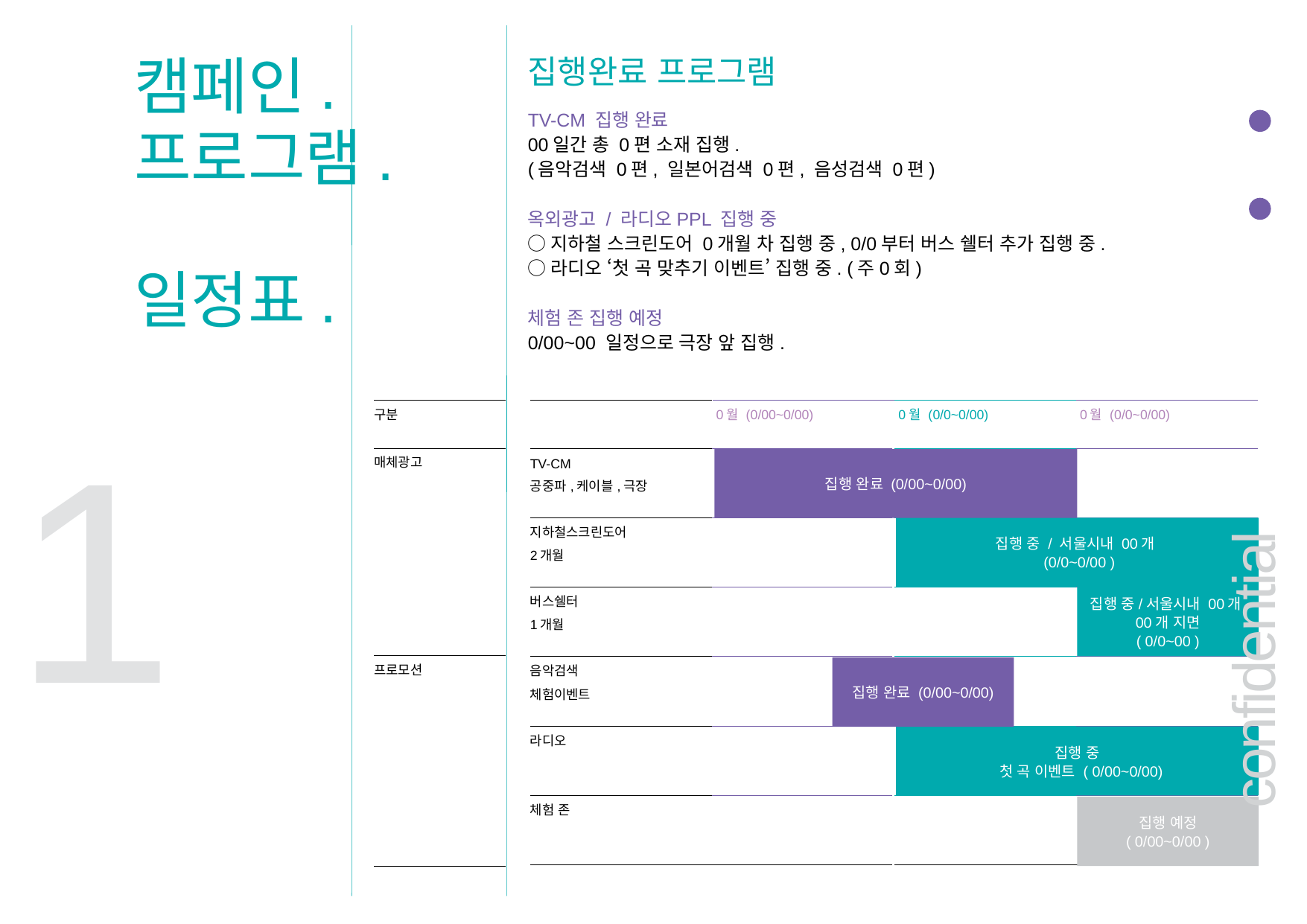

캠페인.
프로그램.

일정표.
집행완료 프로그램
TV-CM 집행 완료
00일간 총 0편 소재 집행.
(음악검색 0편, 일본어검색 0편, 음성검색 0편)

옥외광고 / 라디오PPL 집행 중
○지하철 스크린도어 0개월 차 집행 중, 0/0부터 버스 쉘터 추가 집행 중.
○라디오 ‘첫 곡 맞추기 이벤트’ 집행 중. (주0회)

체험 존 집행 예정
0/00~00 일정으로 극장 앞 집행.

| 구분 |
| --- |
|  |
| --- |
| 0월 (0/00~0/00) |
| --- |
| 0월 (0/0~0/00) |
| --- |
| 0월 (0/0~0/00) |
| --- |
| 매체광고 |
| --- |
| 프로모션 |
|  |
| TV-CM 공중파,케이블,극장 |
| --- |
| 지하철스크린도어 2개월 |
| 버스쉘터 1개월 |
| 음악검색 체험이벤트 |
| 라디오 |
| 체험 존 |
|  |
| --- |
|  |
|  |
|  |
|  |
|  |
|  |
| --- |
|  |
|  |
|  |
|  |
|  |
|  |
| --- |
|  |
|  |
|  |
|  |
|  |
집행 완료 (0/00~0/00)
1
집행 중 / 서울시내 00개
 (0/0~0/00 )
집행 중/서울시내 00개
 00개 지면
( 0/0~00 )
confidential
집행 완료 (0/00~0/00)
집행 중
 첫 곡 이벤트 ( 0/00~0/00)
집행 예정
( 0/00~0/00 )